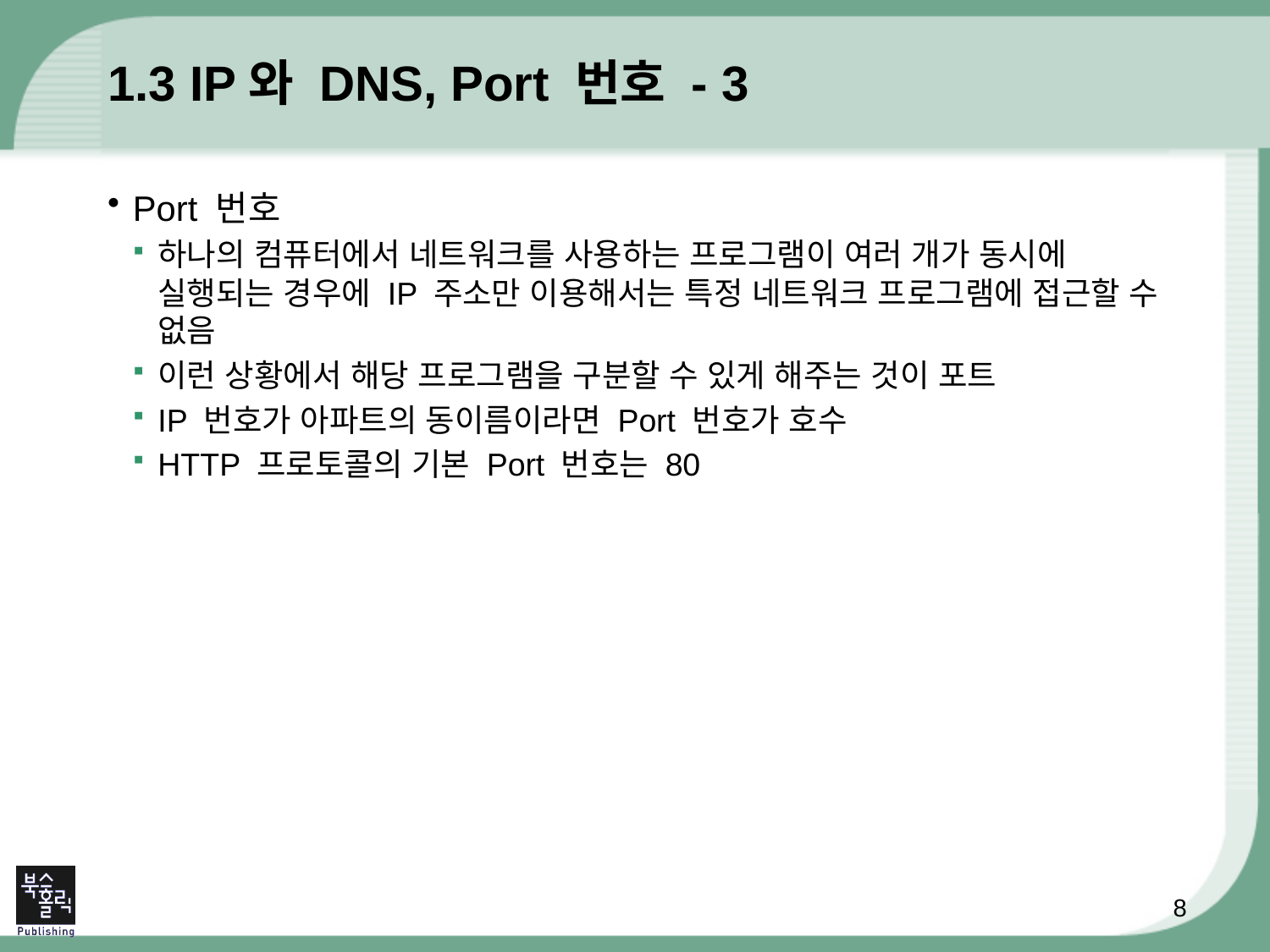

# 1.3 IP와 DNS, Port 번호 - 3
Port 번호
하나의 컴퓨터에서 네트워크를 사용하는 프로그램이 여러 개가 동시에 실행되는 경우에 IP 주소만 이용해서는 특정 네트워크 프로그램에 접근할 수 없음
이런 상황에서 해당 프로그램을 구분할 수 있게 해주는 것이 포트
IP 번호가 아파트의 동이름이라면 Port 번호가 호수
HTTP 프로토콜의 기본 Port 번호는 80
8